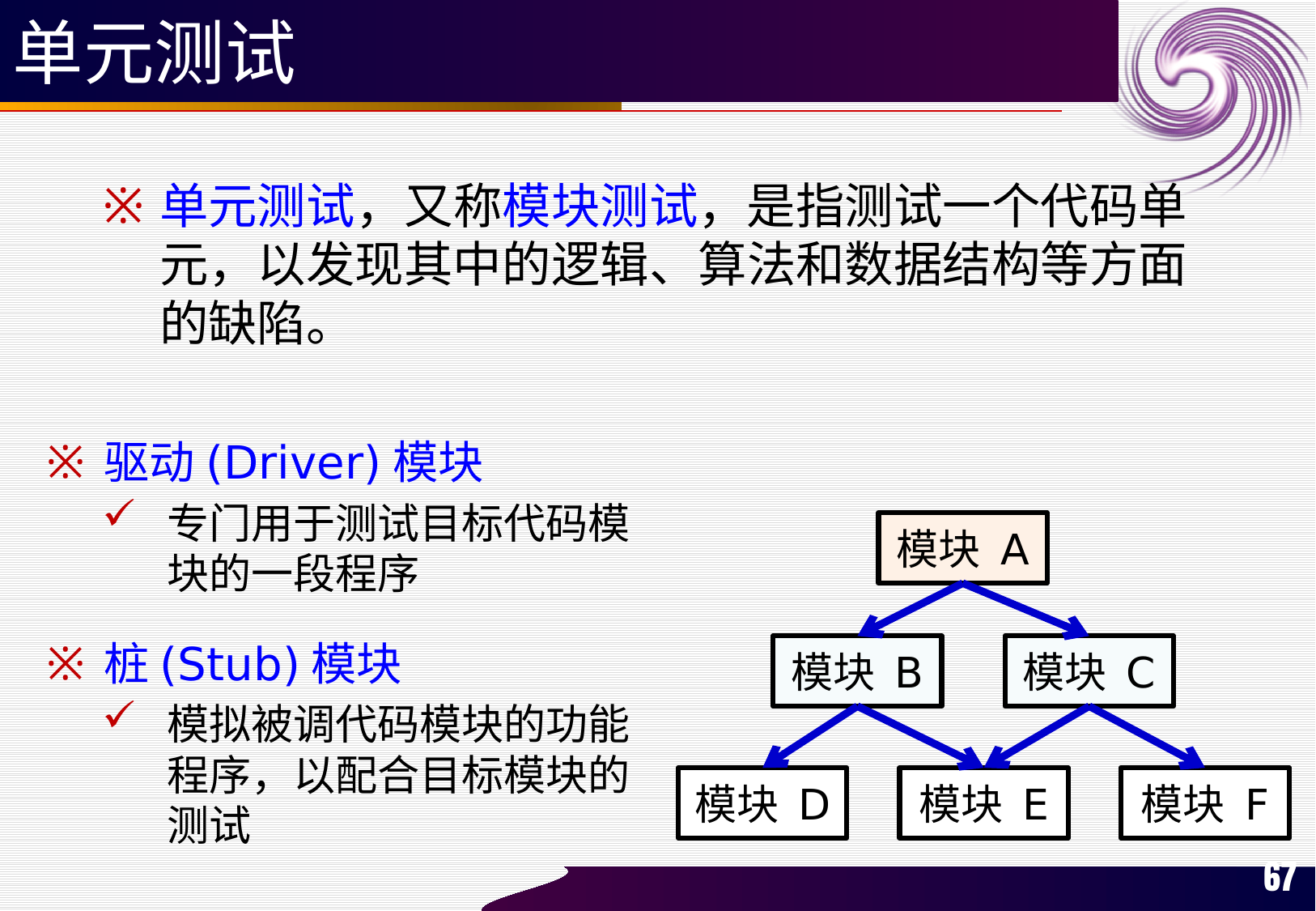

# 单元测试
单元测试，又称模块测试，是指测试一个代码单元，以发现其中的逻辑、算法和数据结构等方面的缺陷。
驱动(Driver)模块
专门用于测试目标代码模块的一段程序

桩(Stub)模块
模拟被调代码模块的功能程序，以配合目标模块的测试
模块 A
模块 B
模块 C
模块 D
模块 E
模块 F
67